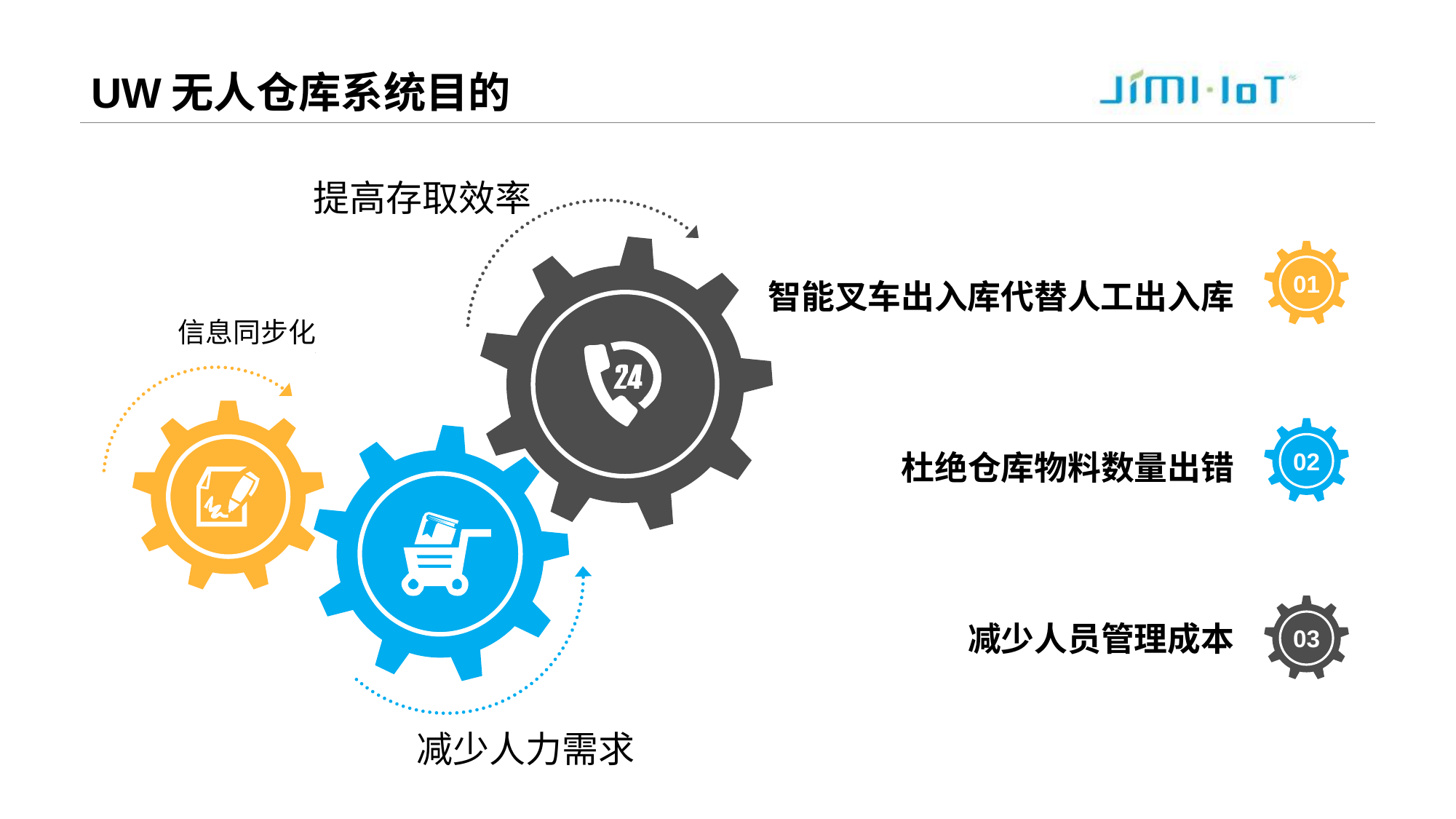

# UW无人仓库系统目的
提高存取效率

01
智能叉车出入库代替人工出入库

信息同步化
.

02

杜绝仓库物料数量出错

03
减少人员管理成本
减少人力需求